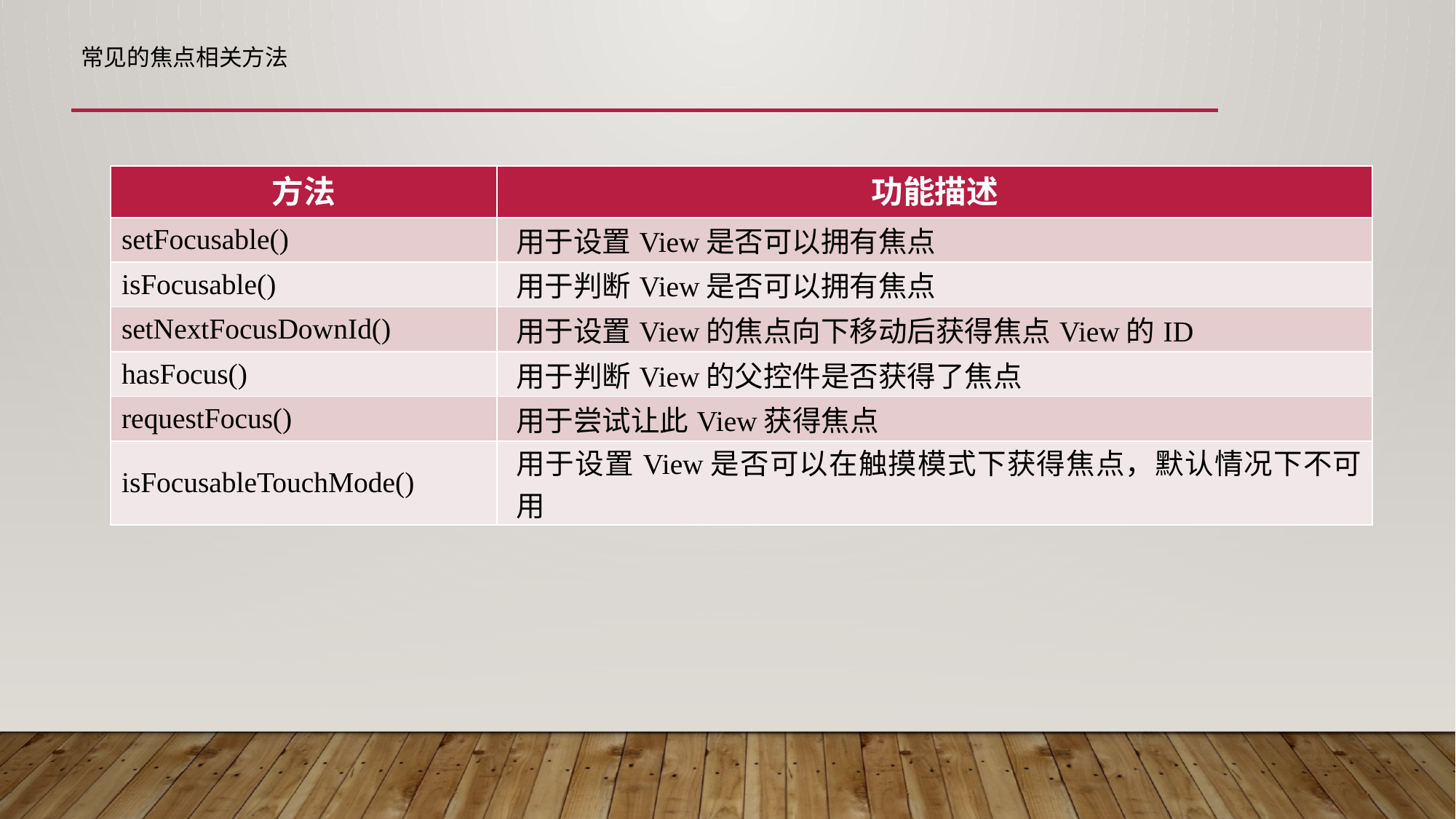

# 常见的焦点相关方法
| 方法 | 功能描述 |
| --- | --- |
| setFocusable() | 用于设置View是否可以拥有焦点 |
| isFocusable() | 用于判断View是否可以拥有焦点 |
| setNextFocusDownId() | 用于设置View的焦点向下移动后获得焦点View的ID |
| hasFocus() | 用于判断View的父控件是否获得了焦点 |
| requestFocus() | 用于尝试让此View获得焦点 |
| isFocusableTouchMode() | 用于设置View是否可以在触摸模式下获得焦点，默认情况下不可用 |